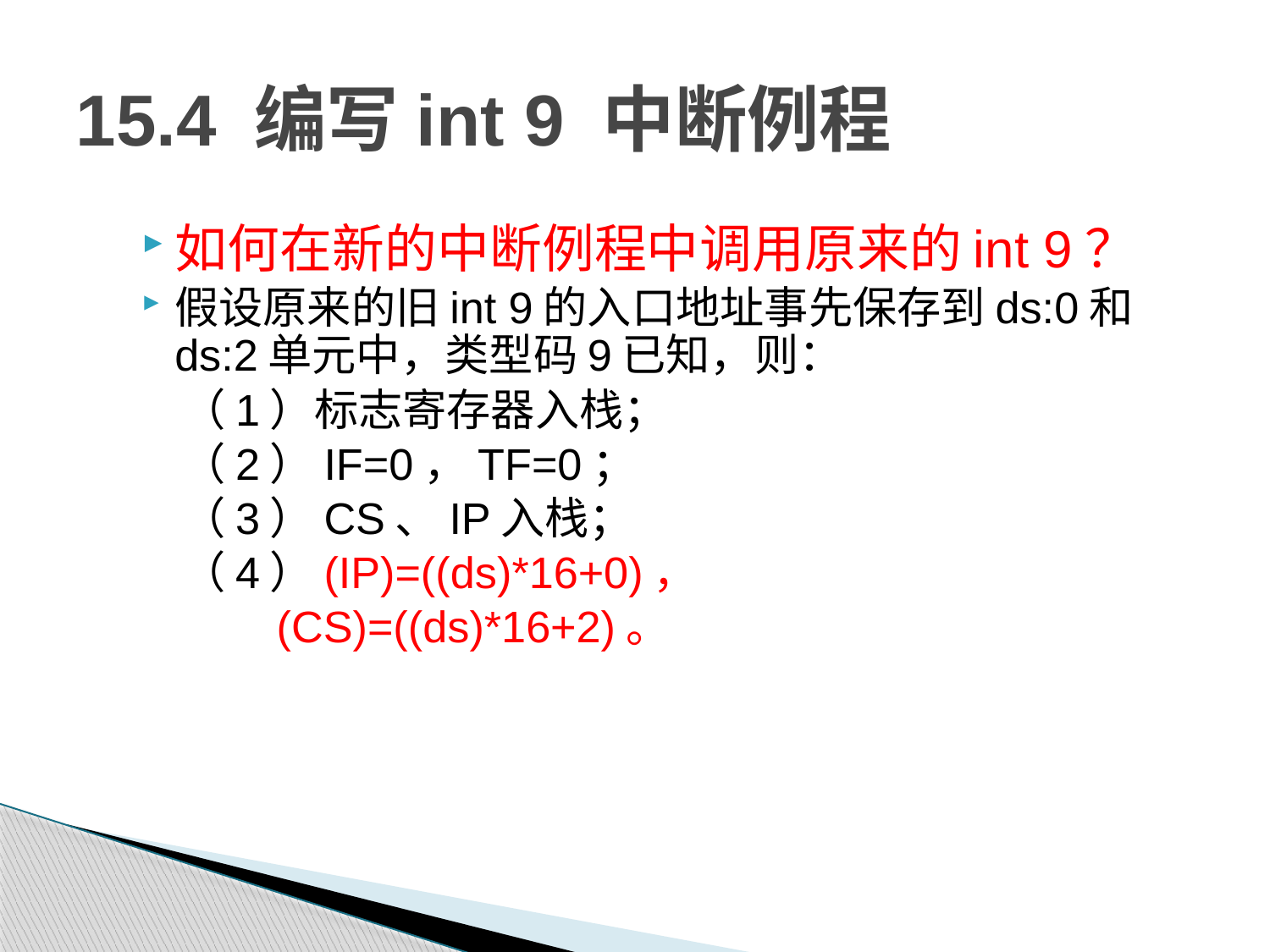

# 15.4 编写int 9 中断例程
如何在新的中断例程中调用原来的int 9？
假设原来的旧int 9的入口地址事先保存到ds:0和ds:2单元中，类型码9已知，则：
   （1）标志寄存器入栈；
   （2）IF=0，TF=0；
   （3）CS、IP入栈；
   （4）(IP)=((ds)*16+0)，
           (CS)=((ds)*16+2)。